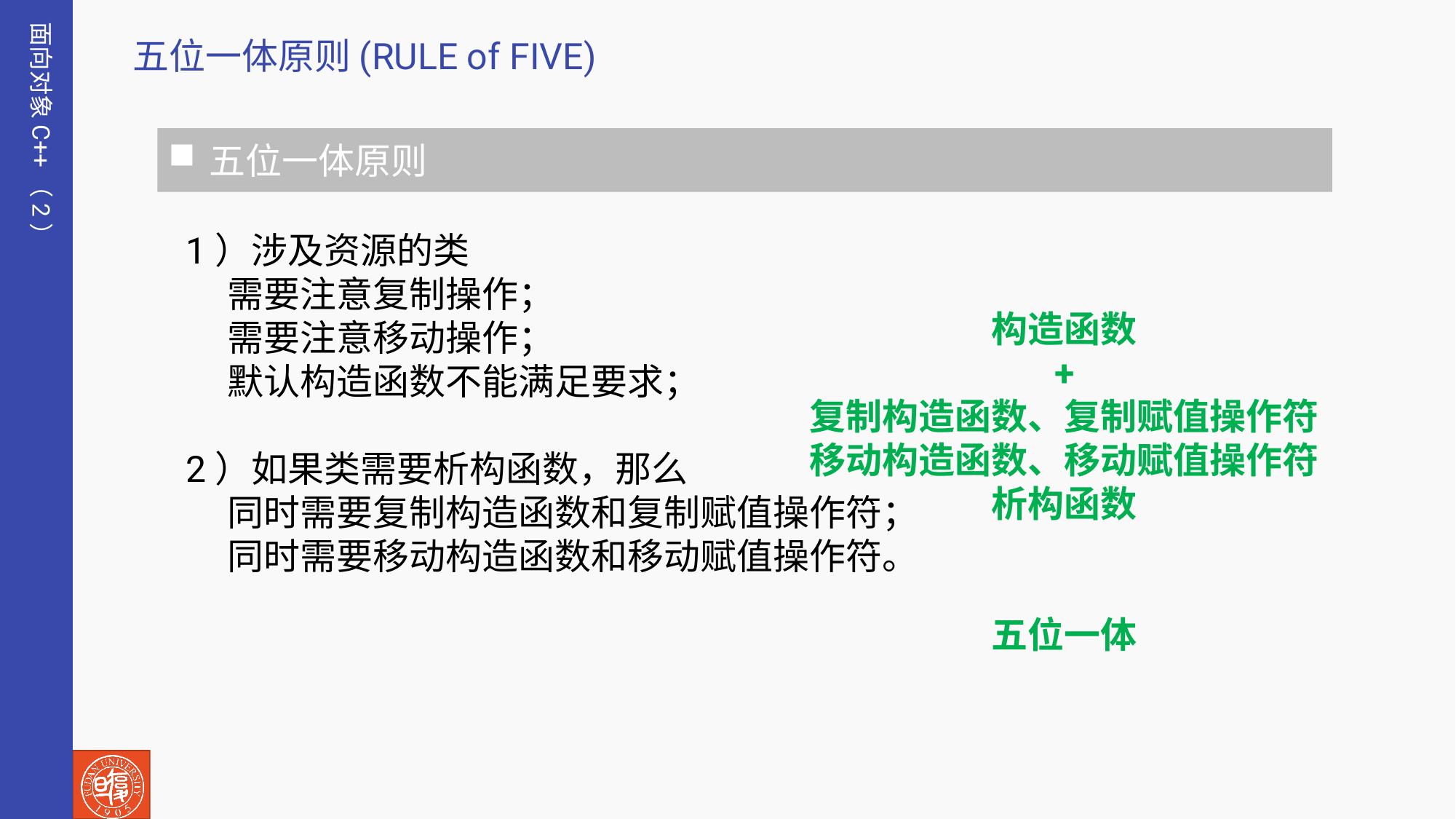

面向对象C++（2）
五位一体原则(RULE of FIVE)
五位一体原则
1）涉及资源的类
    需要注意复制操作；
    需要注意移动操作；
    默认构造函数不能满足要求；

2）如果类需要析构函数，那么
    同时需要复制构造函数和复制赋值操作符；
    同时需要移动构造函数和移动赋值操作符。
构造函数
+
复制构造函数、复制赋值操作符
移动构造函数、移动赋值操作符
析构函数

五位一体